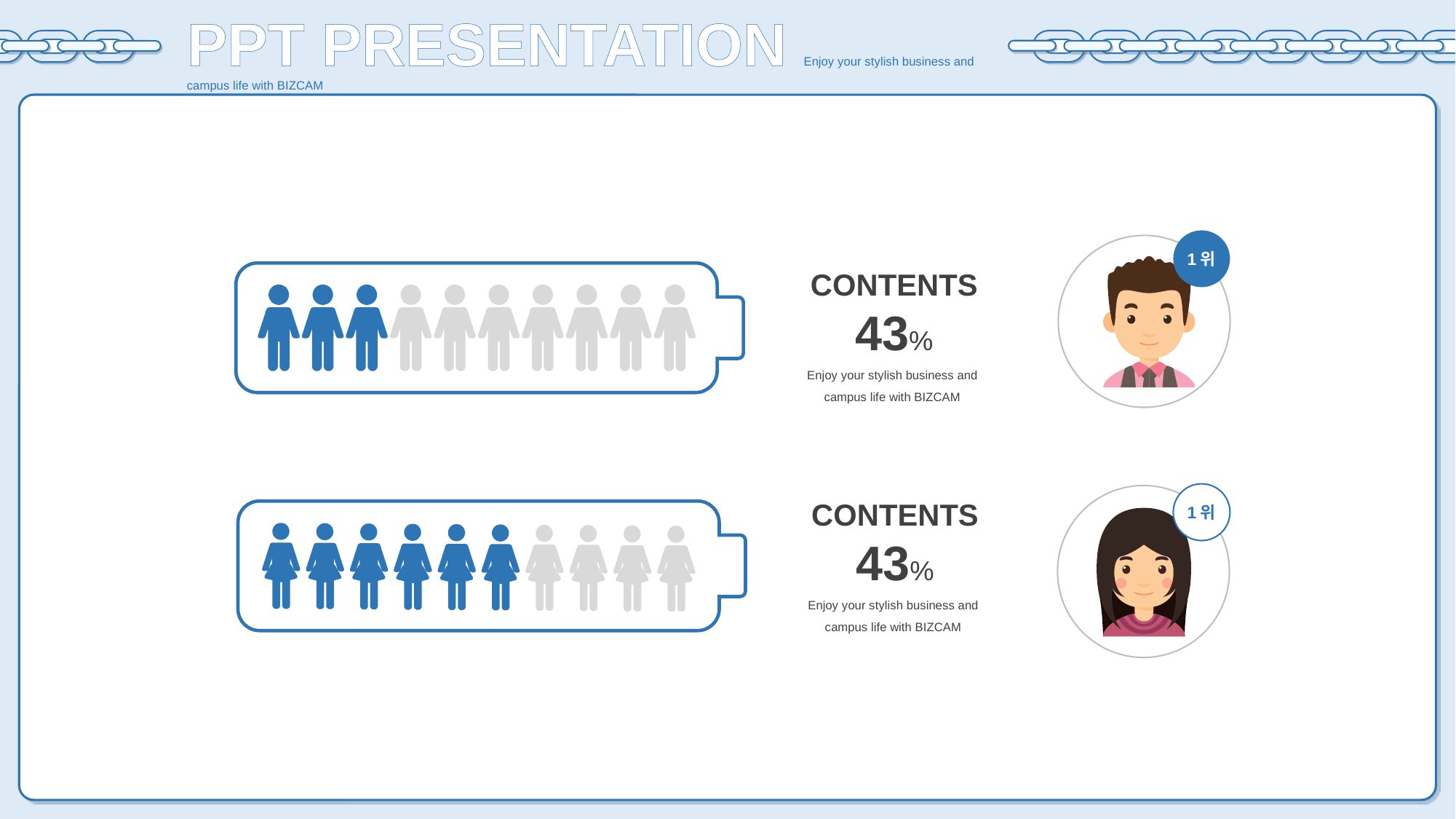

PPT PRESENTATION Enjoy your stylish business and campus life with BIZCAM

1위

CONTENTS
43%
Enjoy your stylish business and
campus life with BIZCAM

CONTENTS
43%
Enjoy your stylish business and
campus life with BIZCAM
1위